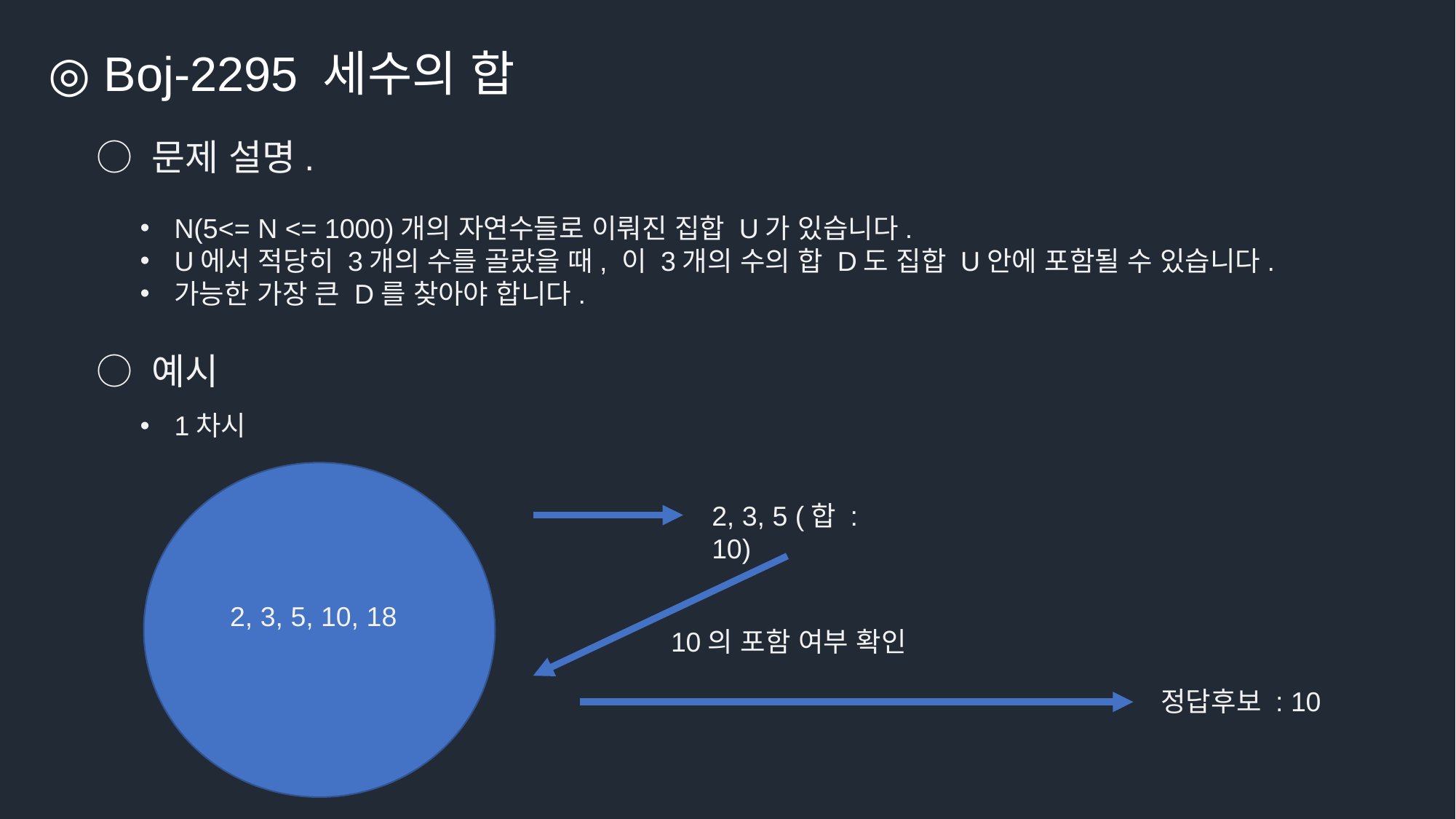

◎ Boj-2295 세수의 합
○ 문제 설명.
N(5<= N <= 1000)개의 자연수들로 이뤄진 집합 U가 있습니다.
U에서 적당히 3개의 수를 골랐을 때, 이 3개의 수의 합 D도 집합 U안에 포함될 수 있습니다.
가능한 가장 큰 D를 찾아야 합니다.
○ 예시
1차시

2, 3, 5 (합 : 10)
2, 3, 5, 10, 18
10의 포함 여부 확인
정답후보 : 10